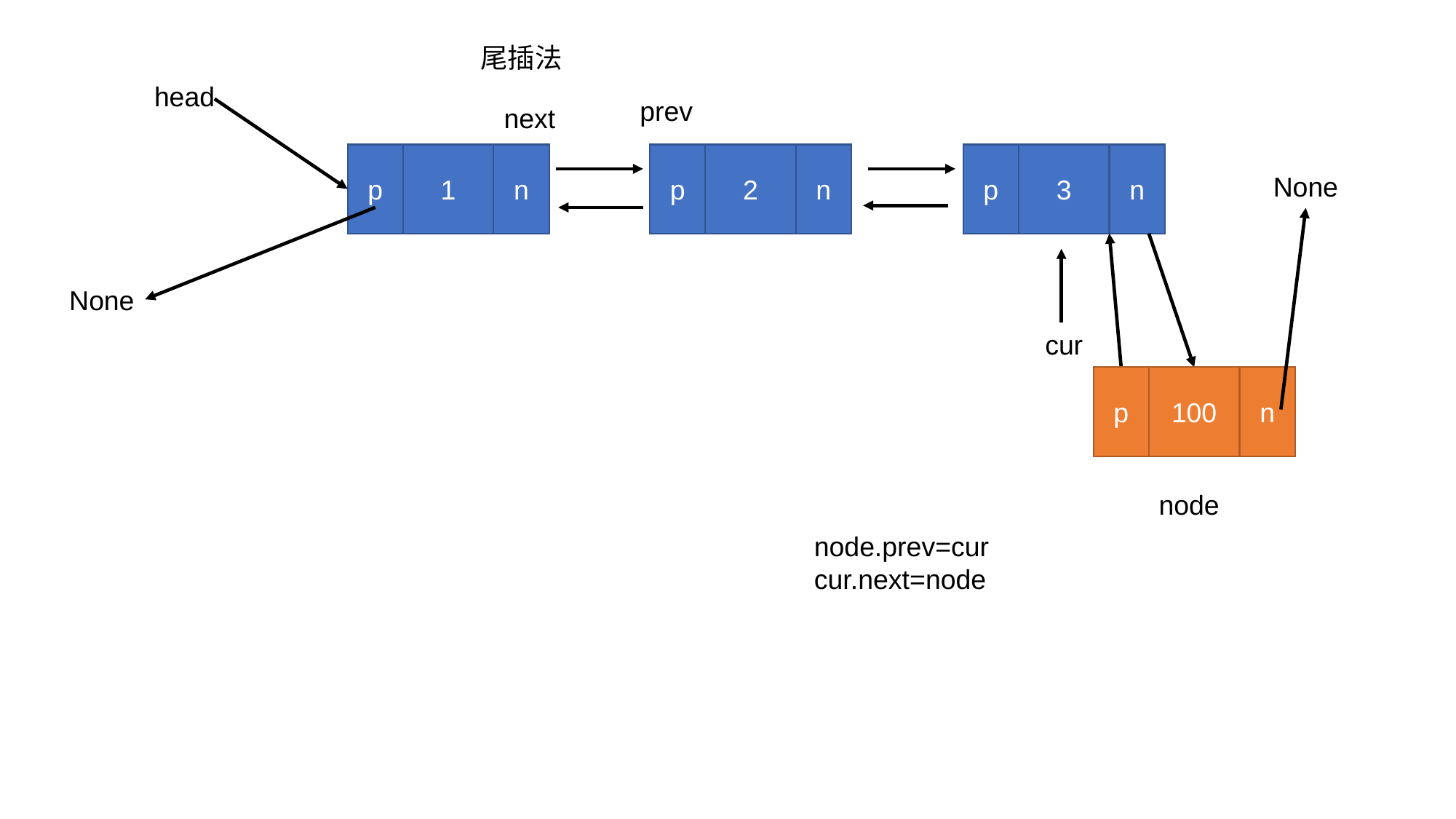

尾插法
head
prev
next
n
p
3
n
p
1
n
p
2
None
cur
None
n
p
100
node
node.prev=cur
cur.next=node